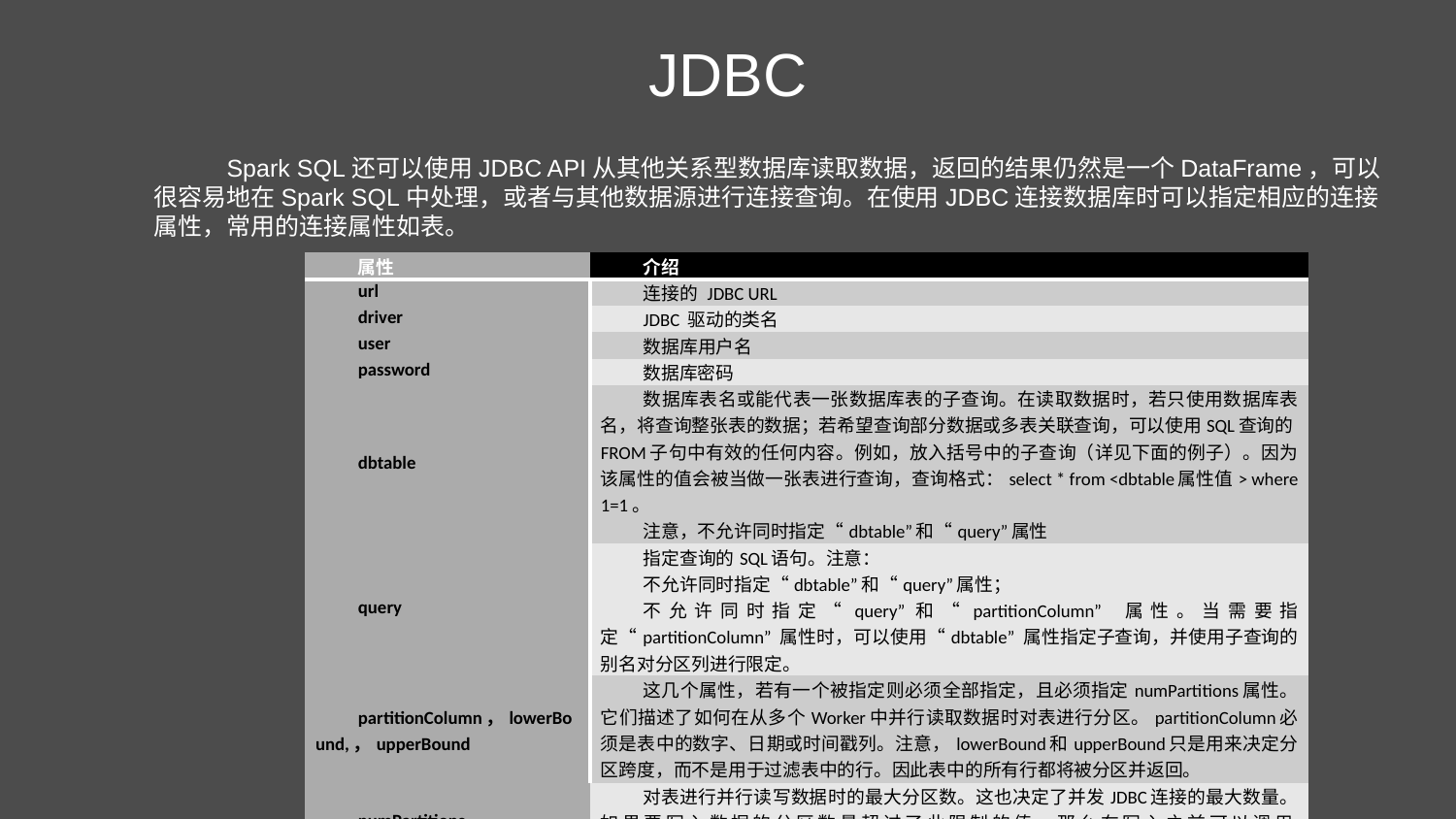

JDBC

Spark SQL还可以使用JDBC API从其他关系型数据库读取数据，返回的结果仍然是一个DataFrame，可以很容易地在Spark SQL中处理，或者与其他数据源进行连接查询。在使用JDBC连接数据库时可以指定相应的连接属性，常用的连接属性如表。

| 属性 | 介绍 |
| --- | --- |
| url | 连接的 JDBC URL |
| driver | JDBC 驱动的类名 |
| user | 数据库用户名 |
| password | 数据库密码 |
| dbtable | 数据库表名或能代表一张数据库表的子查询。在读取数据时，若只使用数据库表名，将查询整张表的数据；若希望查询部分数据或多表关联查询，可以使用SQL查询的FROM子句中有效的任何内容。例如，放入括号中的子查询（详见下面的例子）。因为该属性的值会被当做一张表进行查询，查询格式：select \* from <dbtable属性值> where 1=1。 注意，不允许同时指定“dbtable”和“query”属性 |
| query | 指定查询的SQL语句。注意： 不允许同时指定“dbtable”和“query”属性； 不允许同时指定“query”和“partitionColumn” 属性。当需要指定“partitionColumn” 属性时，可以使用“dbtable” 属性指定子查询，并使用子查询的别名对分区列进行限定。 |
| partitionColumn，lowerBound,，upperBound | 这几个属性，若有一个被指定则必须全部指定，且必须指定numPartitions属性。它们描述了如何在从多个Worker中并行读取数据时对表进行分区。partitionColumn必须是表中的数字、日期或时间戳列。注意，lowerBound和upperBound只是用来决定分区跨度，而不是用于过滤表中的行。因此表中的所有行都将被分区并返回。 |
| numPartitions | 对表进行并行读写数据时的最大分区数。这也决定了并发JDBC连接的最大数量。如果要写入数据的分区数量超过了此限制的值，那么在写入之前可以调用coalesce(numpartition)将分区数量减少到此限制的值 |